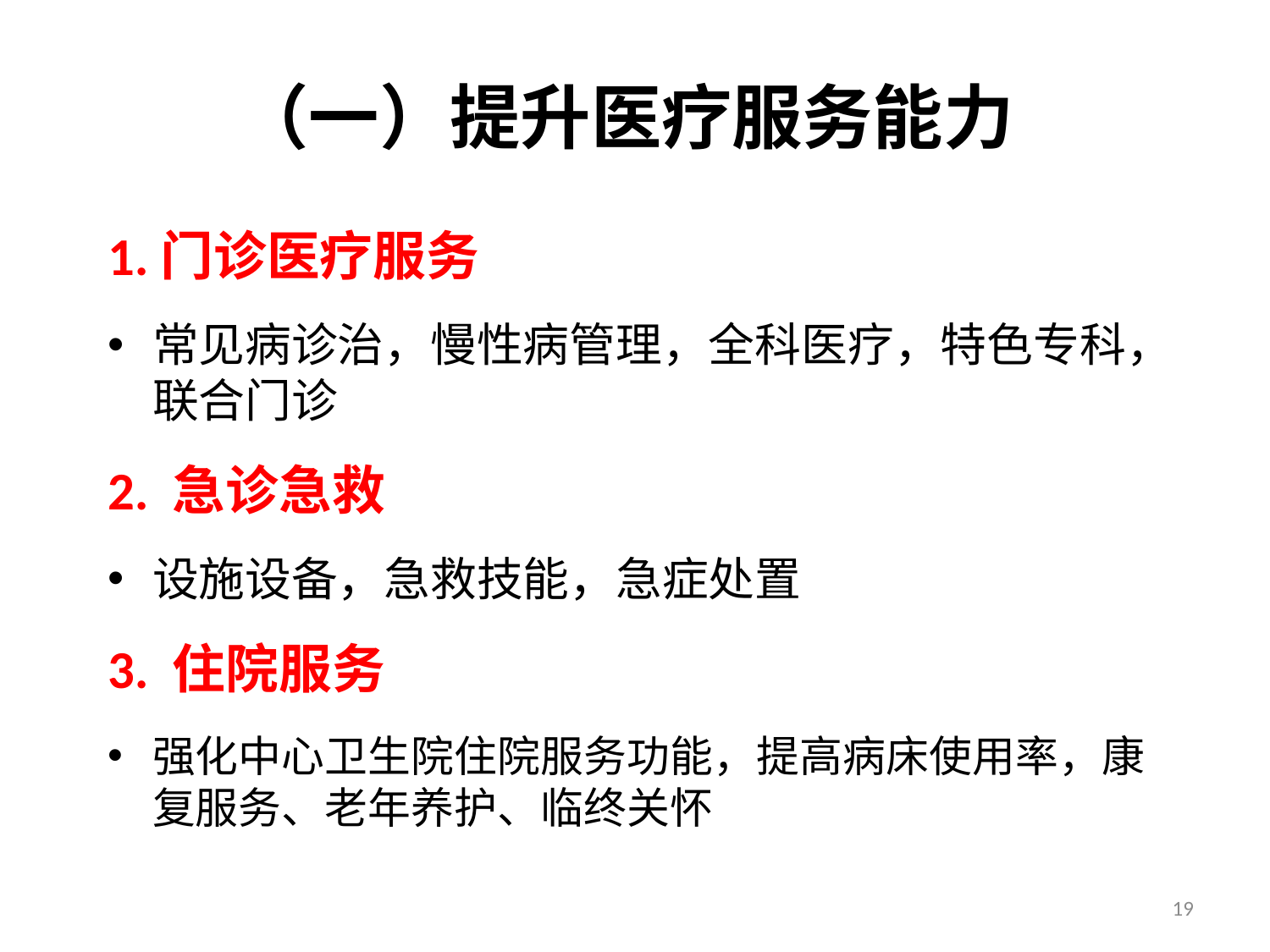

# （一）提升医疗服务能力
1.门诊医疗服务
常见病诊治，慢性病管理，全科医疗，特色专科，联合门诊
2. 急诊急救
设施设备，急救技能，急症处置
3. 住院服务
强化中心卫生院住院服务功能，提高病床使用率，康复服务、老年养护、临终关怀

19